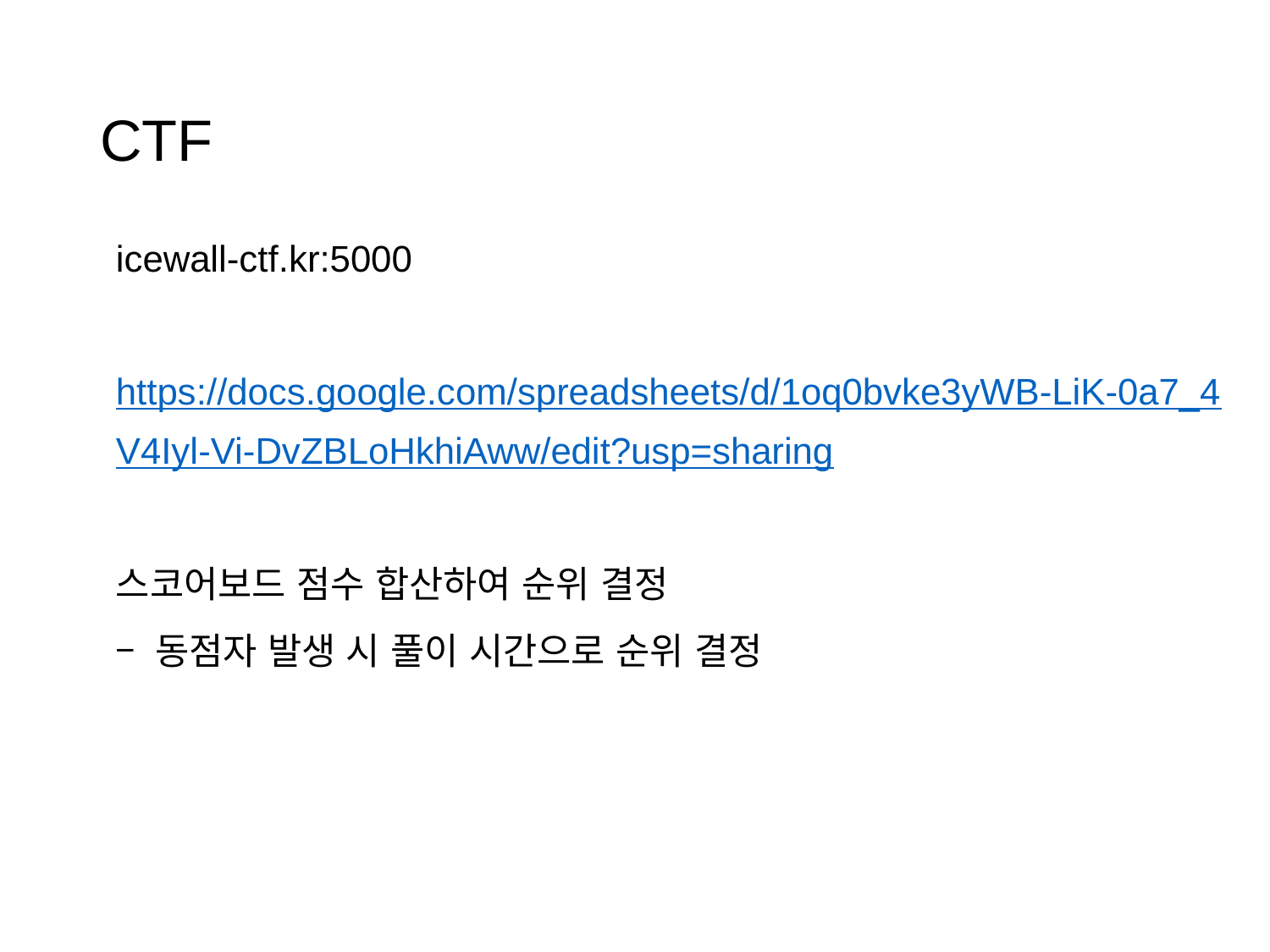

# CTF
icewall-ctf.kr:5000

https://docs.google.com/spreadsheets/d/1oq0bvke3yWB-LiK-0a7_4V4Iyl-Vi-DvZBLoHkhiAww/edit?usp=sharing

스코어보드 점수 합산하여 순위 결정
– 동점자 발생 시 풀이 시간으로 순위 결정